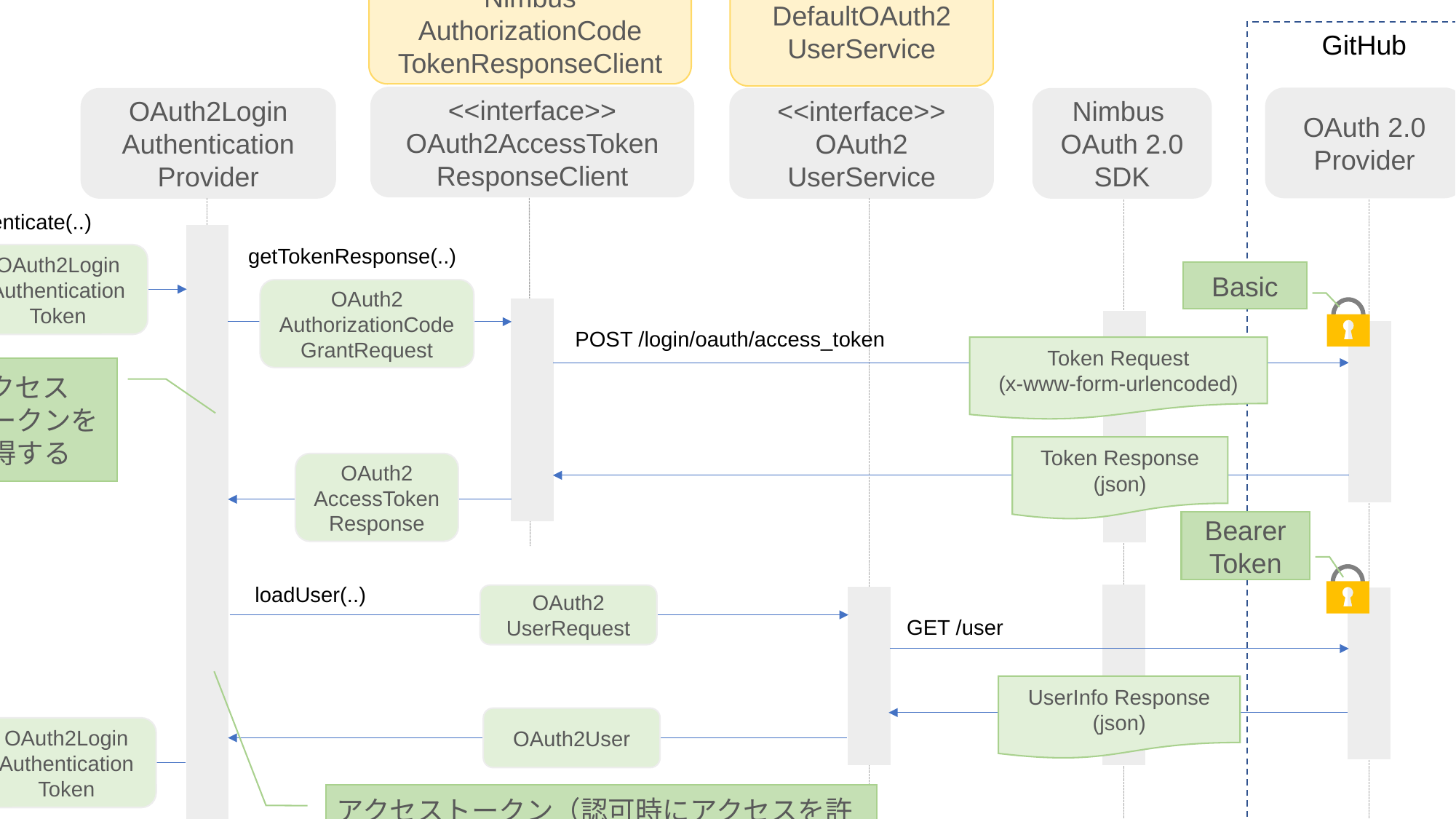

Nimbus
AuthorizationCode
TokenResponseClient
DefaultOAuth2
UserService
GitHub
<<interface>>
OAuth2AccessToken
ResponseClient
OAuth 2.0
Provider
OAuth2Login
Authentication
Provider
<<interface>>
OAuth2
UserService
Nimbus
OAuth 2.0
SDK
authenticate(..)

getTokenResponse(..)
OAuth2Login
Authentication
Token
Basic
OAuth2
AuthorizationCode
GrantRequest

POST /login/oauth/access_token

Token Request
(x-www-form-urlencoded)
アクセストークンを取得する
Token Response
(json)
OAuth2
AccessToken
Response
Bearer Token

loadUser(..)
OAuth2
UserRequest

GET /user
UserInfo Response
(json)
OAuth2User
OAuth2Login
Authentication
Token
アクセストークン（認可時にアクセスを許可したスコープ）に対応するユーザ情報（リソースオーナのプロフィール情報など）を取得する